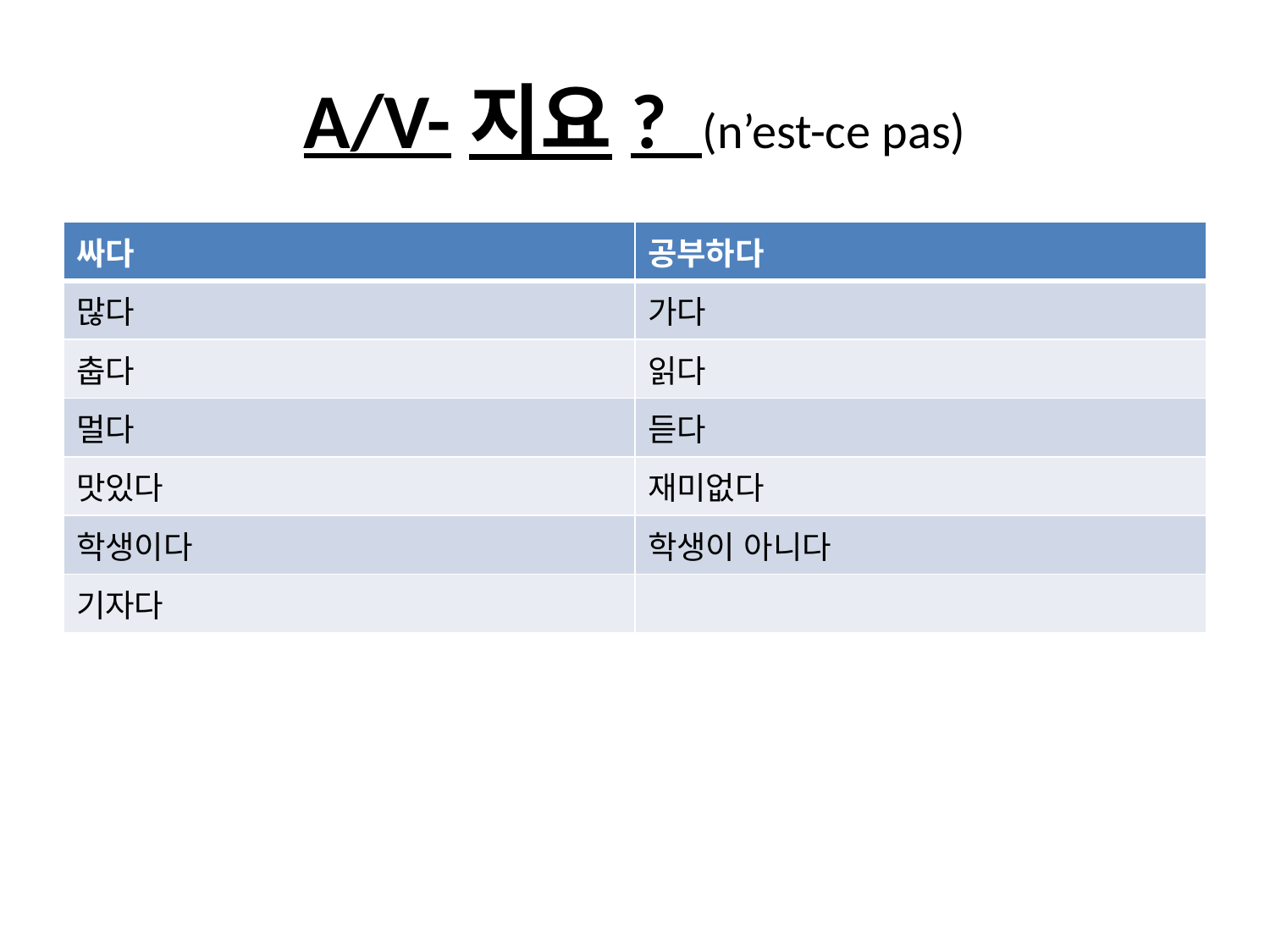

# A/V-지요?  (n’est-ce pas)
| 싸다 | 공부하다 |
| --- | --- |
| 많다 | 가다 |
| 춥다 | 읽다 |
| 멀다 | 듣다 |
| 맛있다 | 재미없다 |
| 학생이다 | 학생이 아니다 |
| 기자다 |  |